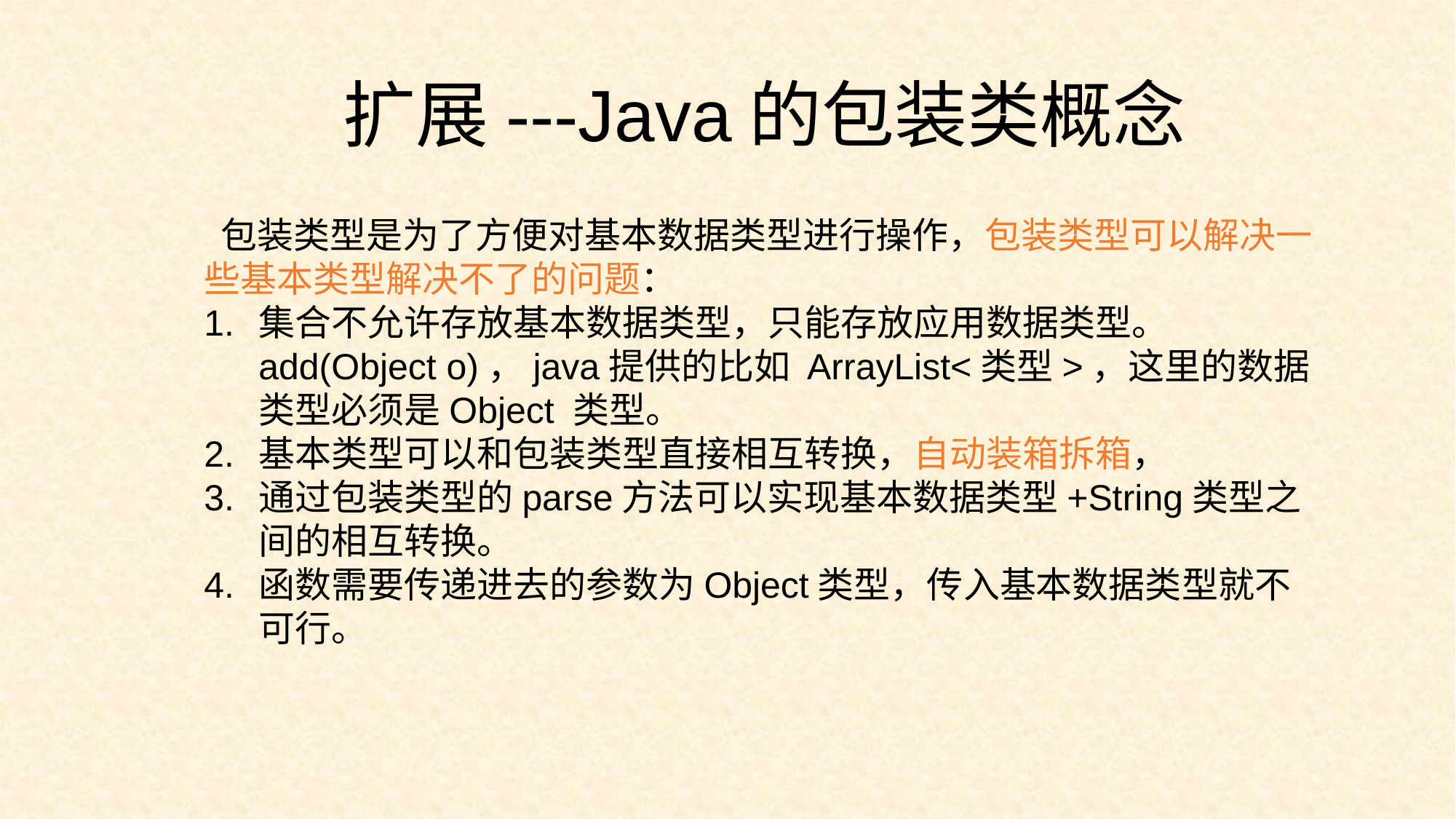

扩展---Java的包装类概念
 包装类型是为了方便对基本数据类型进行操作，包装类型可以解决一些基本类型解决不了的问题：
集合不允许存放基本数据类型，只能存放应用数据类型。 add(Object o)，java提供的比如 ArrayList<类型>，这里的数据类型必须是Object 类型。
基本类型可以和包装类型直接相互转换，自动装箱拆箱，
通过包装类型的parse方法可以实现基本数据类型+String类型之间的相互转换。
函数需要传递进去的参数为Object类型，传入基本数据类型就不可行。